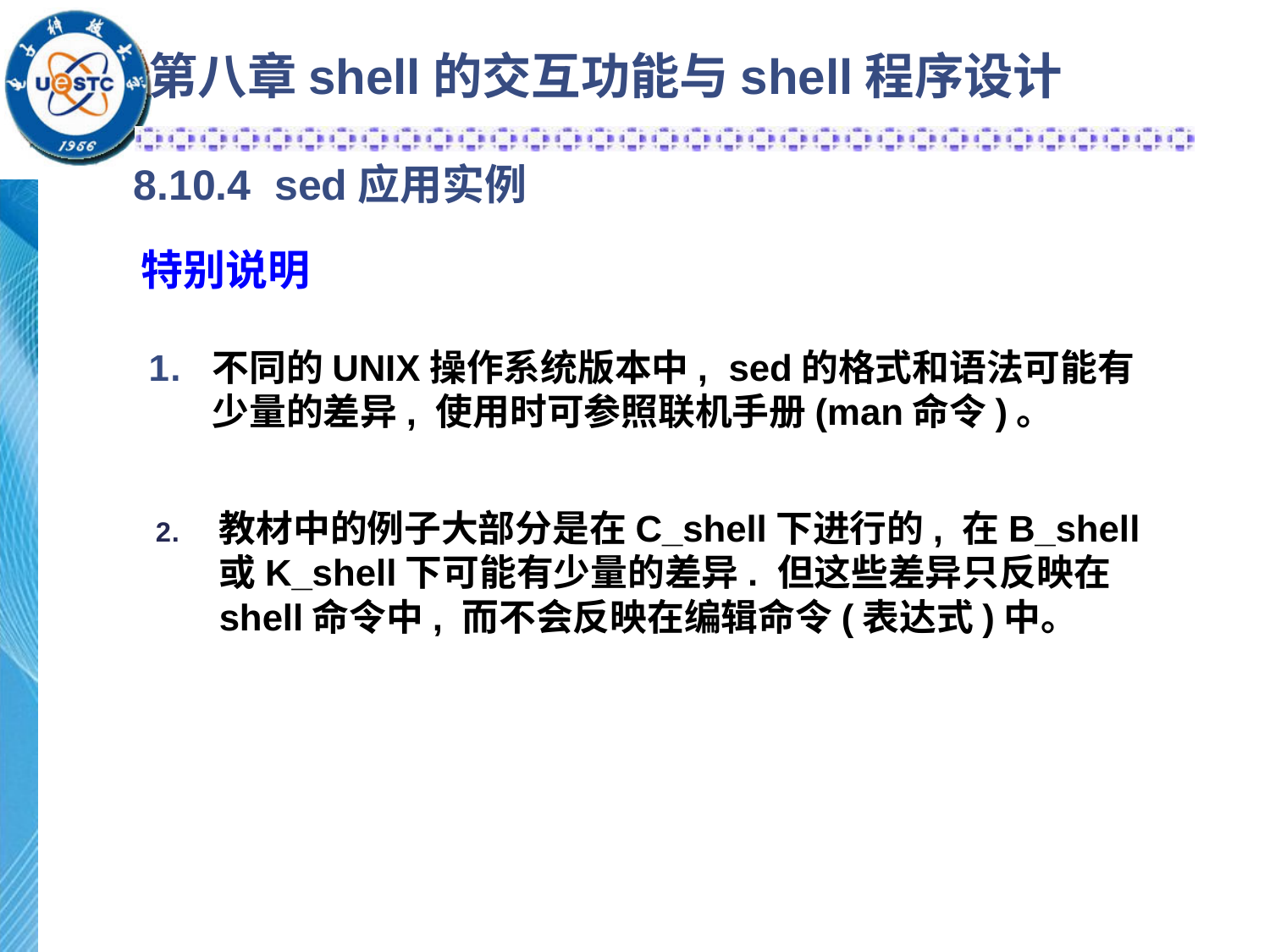

第八章shell的交互功能与shell程序设计
8.10.4  sed应用实例
# 特别说明
不同的UNIX操作系统版本中,  sed的格式和语法可能有少量的差异, 使用时可参照联机手册(man命令)。
教材中的例子大部分是在C_shell下进行的, 在B_shell或K_shell下可能有少量的差异. 但这些差异只反映在shell命令中, 而不会反映在编辑命令(表达式)中。